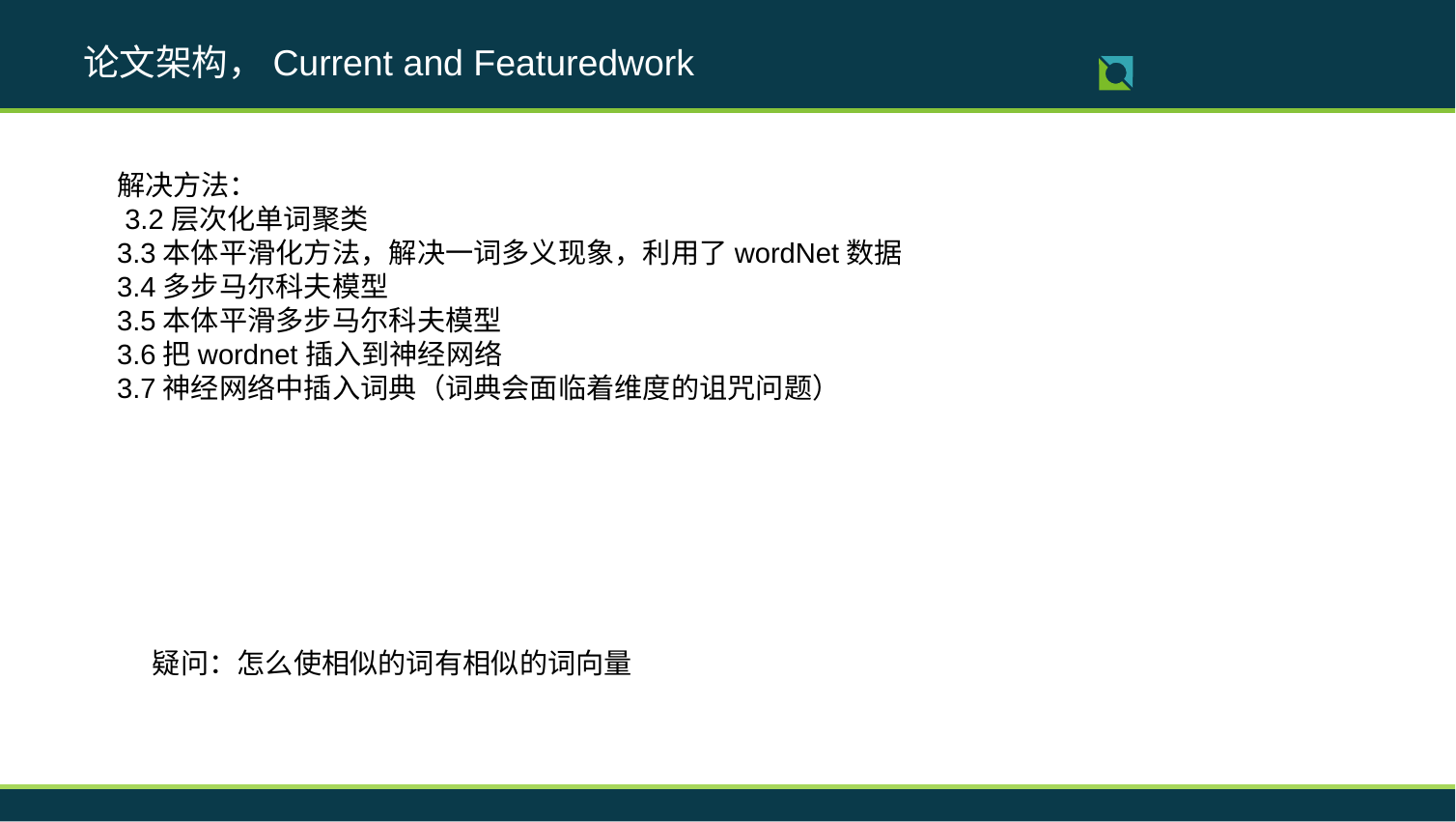

论文架构，Current and Featuredwork
解决方法：
 3.2层次化单词聚类
3.3本体平滑化方法，解决一词多义现象，利用了wordNet数据
3.4多步马尔科夫模型
3.5本体平滑多步马尔科夫模型
3.6把wordnet插入到神经网络
3.7神经网络中插入词典（词典会面临着维度的诅咒问题）

疑问：怎么使相似的词有相似的词向量